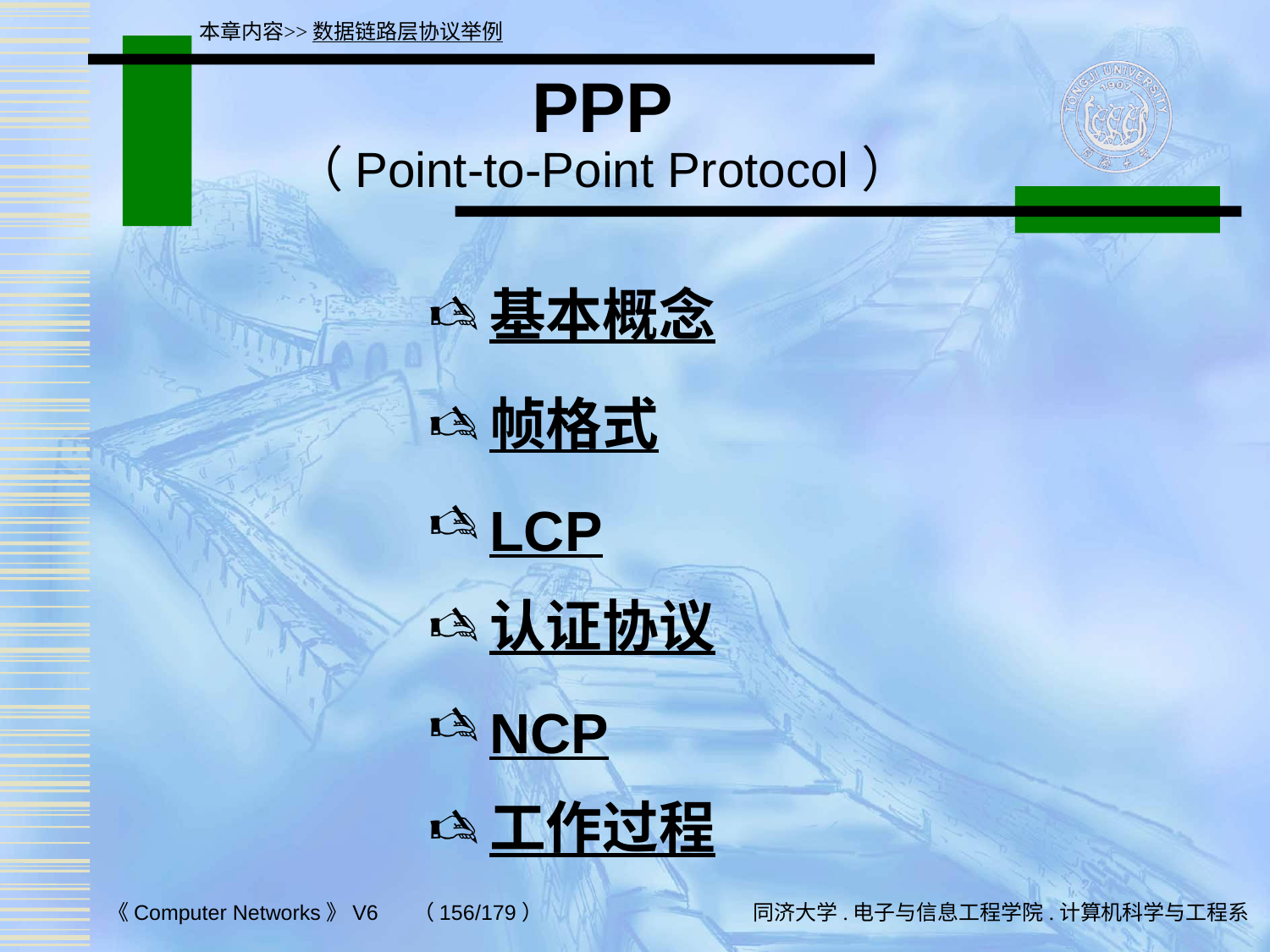

本章内容>>数据链路层协议举例
# PPP （Point-to-Point Protocol）
基本概念
帧格式
LCP
认证协议
NCP
工作过程